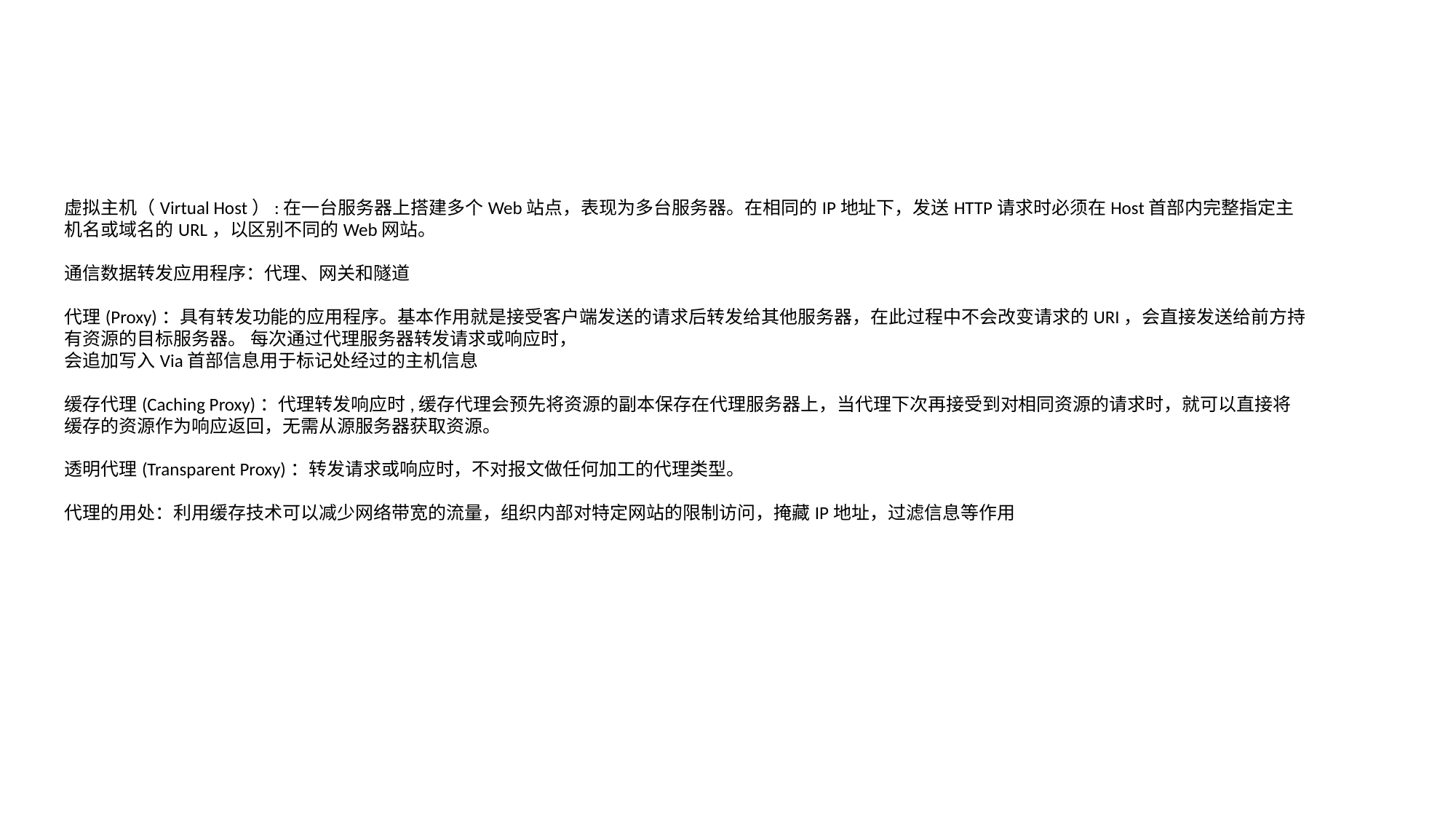

虚拟主机（Virtual Host）:在一台服务器上搭建多个Web站点，表现为多台服务器。在相同的IP地址下，发送HTTP请求时必须在Host首部内完整指定主机名或域名的URL，以区别不同的Web网站。

通信数据转发应用程序：代理、网关和隧道

代理(Proxy)：具有转发功能的应用程序。基本作用就是接受客户端发送的请求后转发给其他服务器，在此过程中不会改变请求的URI，会直接发送给前方持有资源的目标服务器。 每次通过代理服务器转发请求或响应时，
会追加写入Via首部信息用于标记处经过的主机信息

缓存代理(Caching Proxy)：代理转发响应时,缓存代理会预先将资源的副本保存在代理服务器上，当代理下次再接受到对相同资源的请求时，就可以直接将缓存的资源作为响应返回，无需从源服务器获取资源。

透明代理(Transparent Proxy)：转发请求或响应时，不对报文做任何加工的代理类型。

代理的用处：利用缓存技术可以减少网络带宽的流量，组织内部对特定网站的限制访问，掩藏IP地址，过滤信息等作用